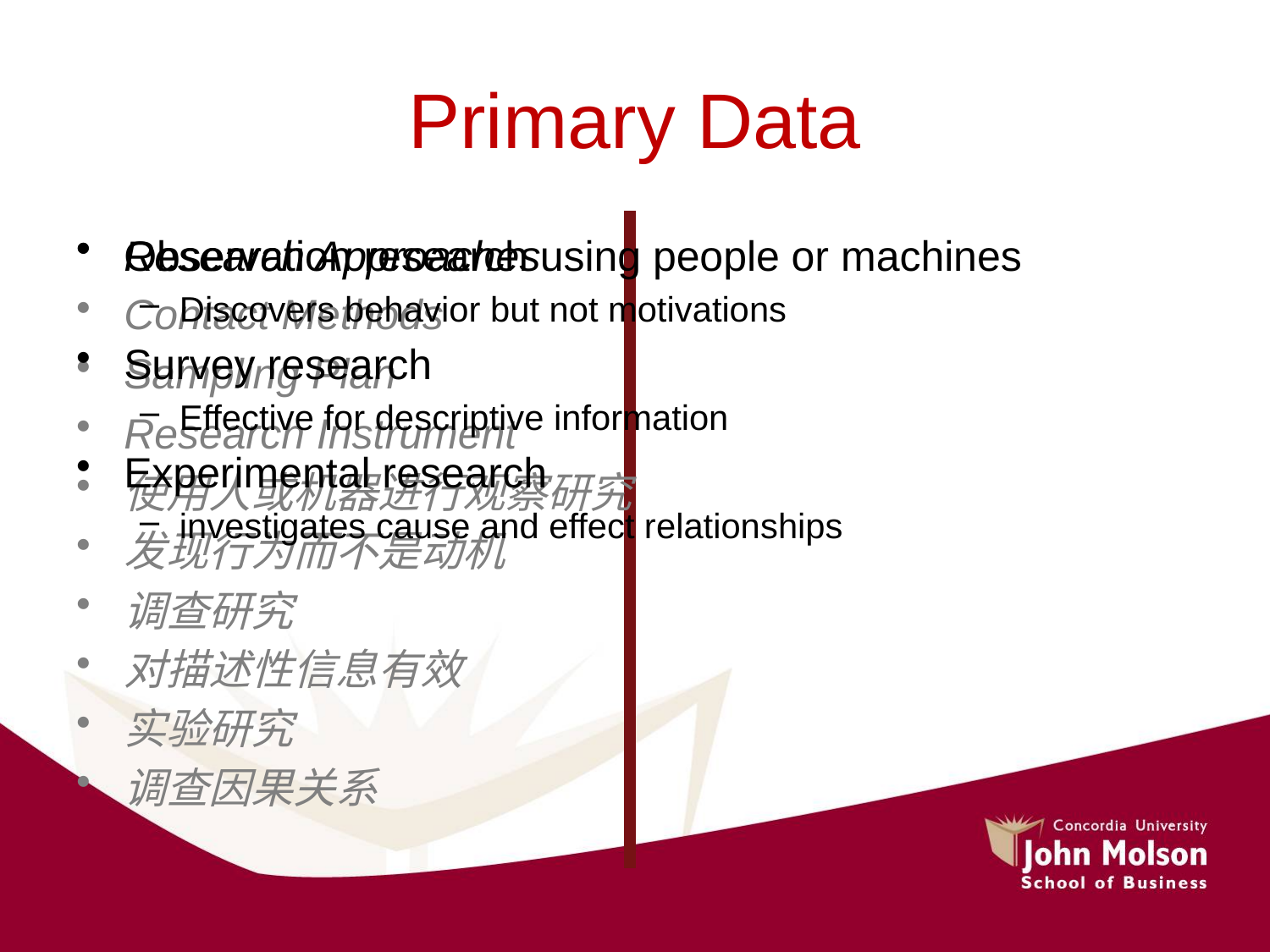

# Primary Data

Research Approaches
Contact Methods
Sampling Plan
Research Instrument
使用人或机器进行观察研究
发现行为而不是动机
调查研究
对描述性信息有效
实验研究
调查因果关系
Observation research using people or machines
Discovers behavior but not motivations
Survey research
Effective for descriptive information
Experimental research
investigates cause and effect relationships